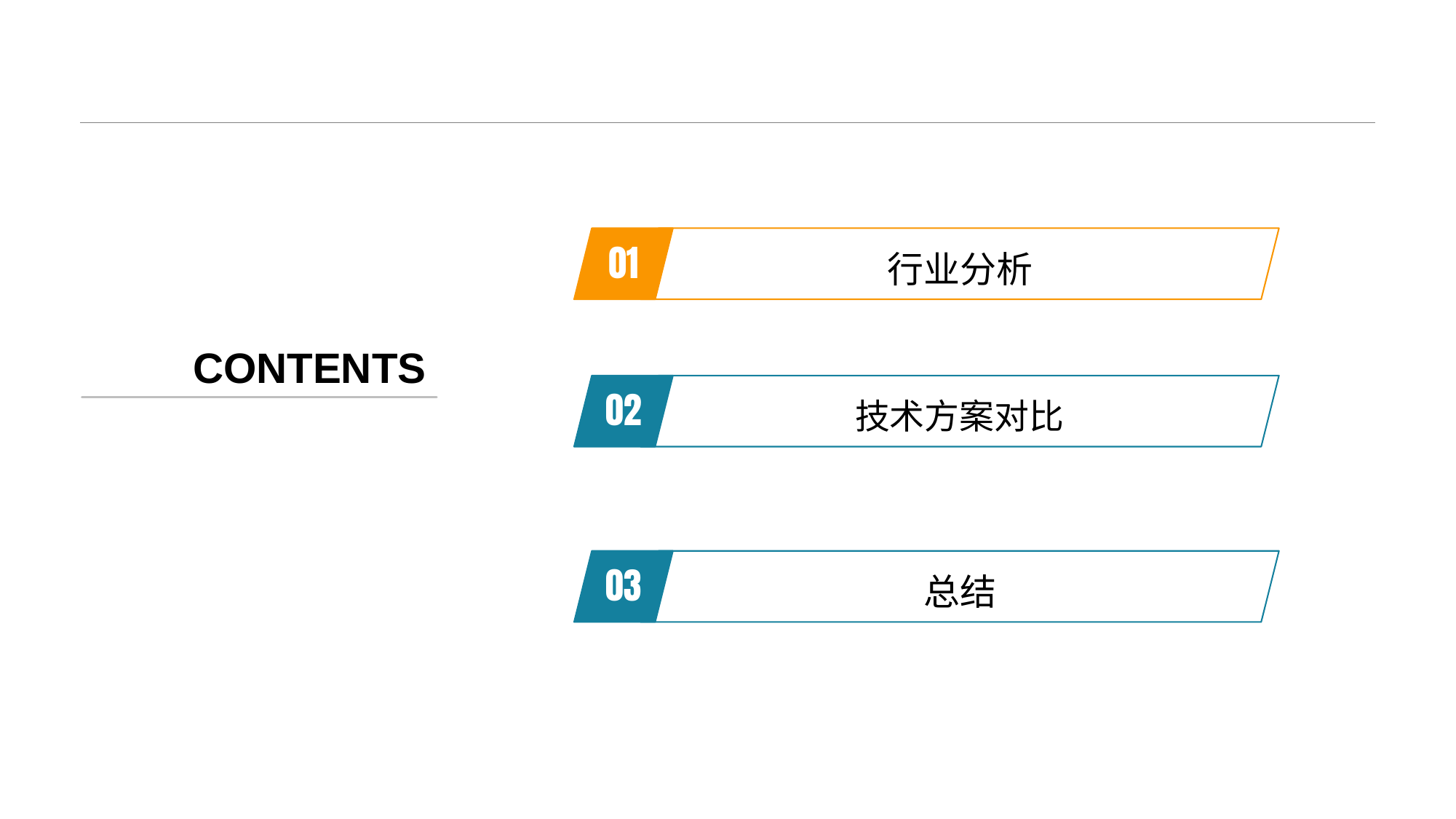

#
01
行业分析
CONTENTS
02
技术方案对比
03
总结